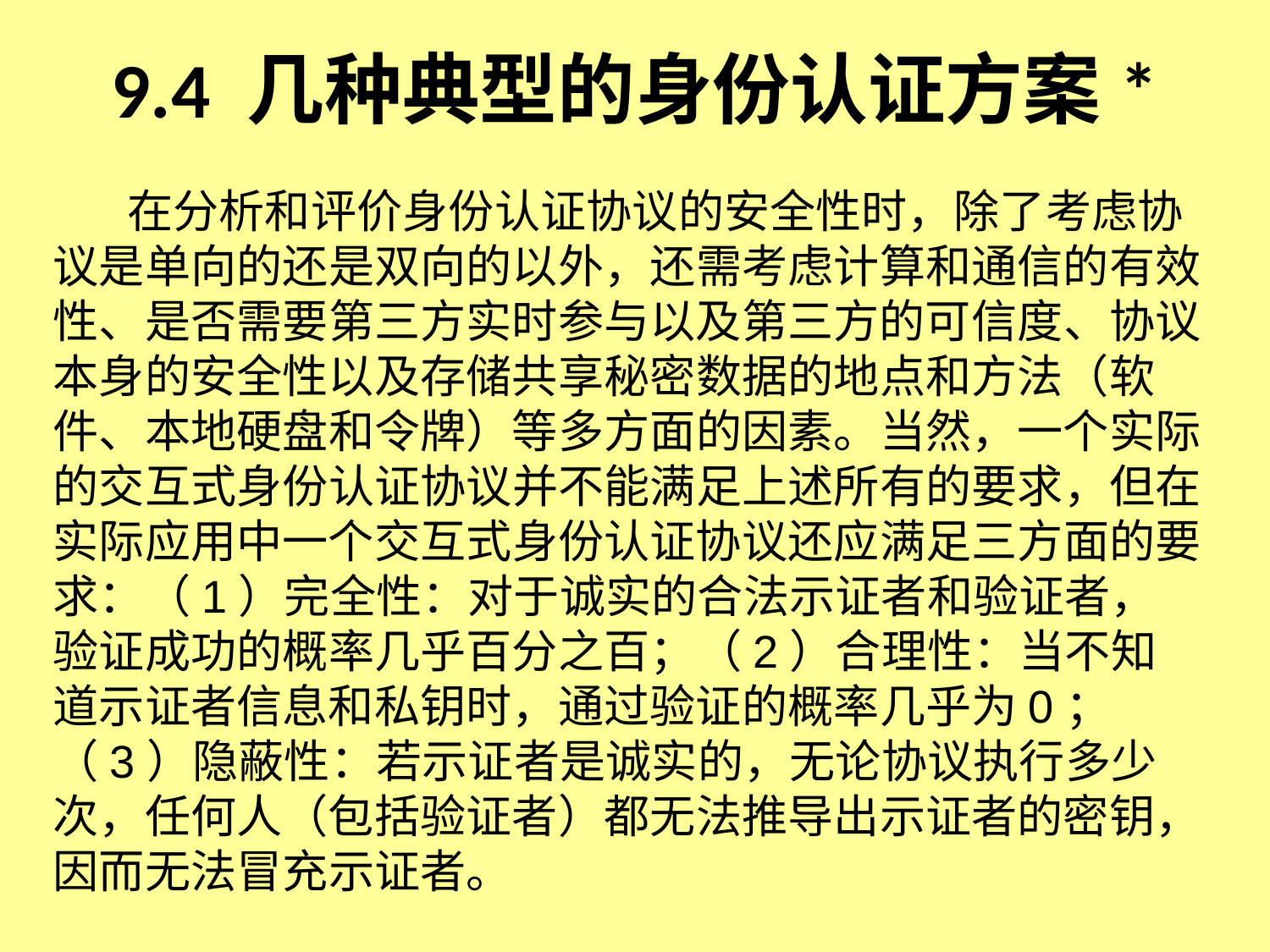

# 9.4 几种典型的身份认证方案*
在分析和评价身份认证协议的安全性时，除了考虑协议是单向的还是双向的以外，还需考虑计算和通信的有效性、是否需要第三方实时参与以及第三方的可信度、协议本身的安全性以及存储共享秘密数据的地点和方法（软件、本地硬盘和令牌）等多方面的因素。当然，一个实际的交互式身份认证协议并不能满足上述所有的要求，但在实际应用中一个交互式身份认证协议还应满足三方面的要求：（1）完全性：对于诚实的合法示证者和验证者，验证成功的概率几乎百分之百；（2）合理性：当不知道示证者信息和私钥时，通过验证的概率几乎为0；（3）隐蔽性：若示证者是诚实的，无论协议执行多少次，任何人（包括验证者）都无法推导出示证者的密钥，因而无法冒充示证者。